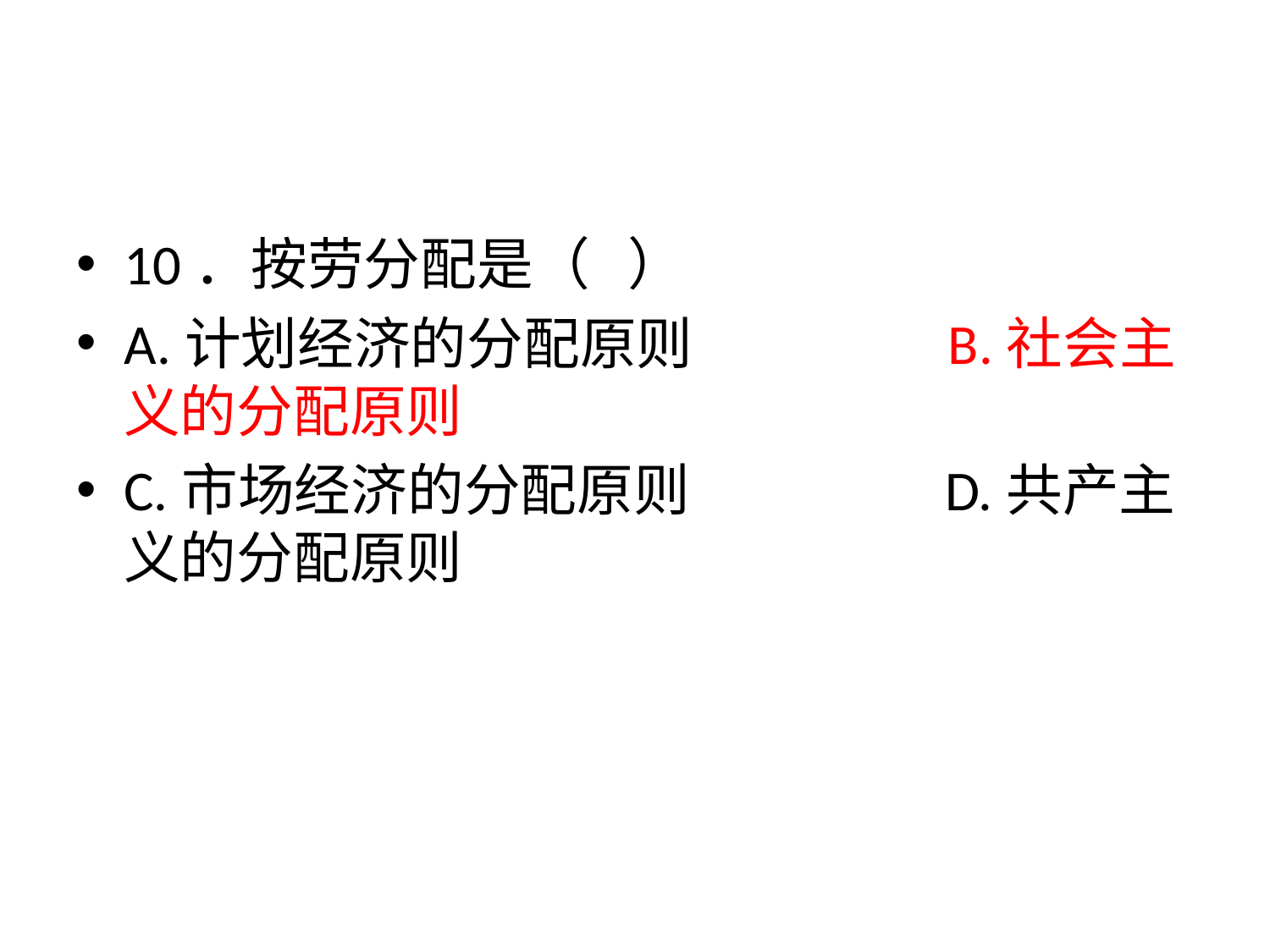

#
10．按劳分配是（   ）
A.计划经济的分配原则                   B.社会主义的分配原则
C.市场经济的分配原则                   D.共产主义的分配原则